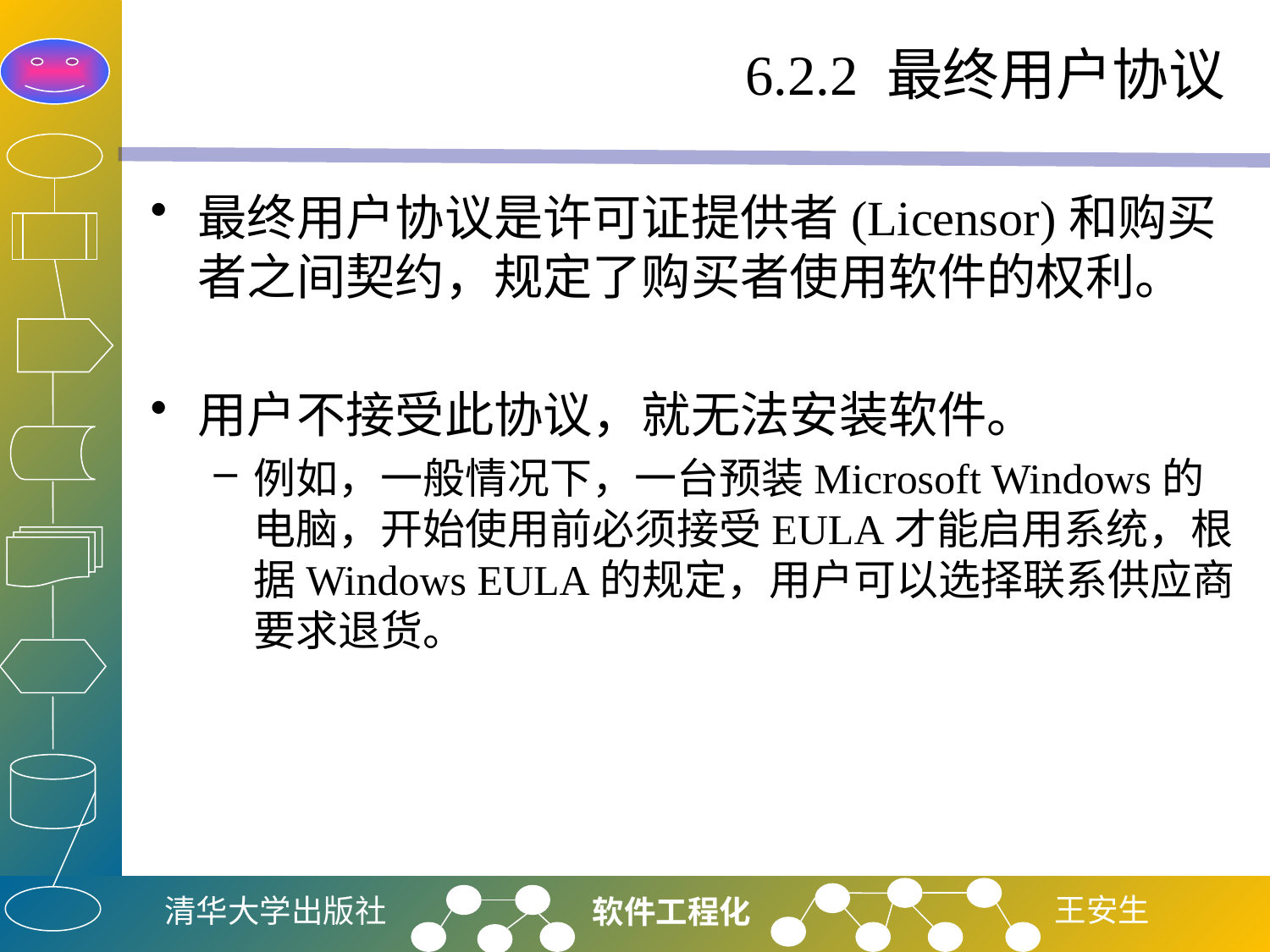

# 6.2.2 最终用户协议
最终用户协议是许可证提供者(Licensor)和购买者之间契约，规定了购买者使用软件的权利。

用户不接受此协议，就无法安装软件。
例如，一般情况下，一台预装Microsoft Windows的电脑，开始使用前必须接受EULA才能启用系统，根据Windows EULA的规定，用户可以选择联系供应商要求退货。